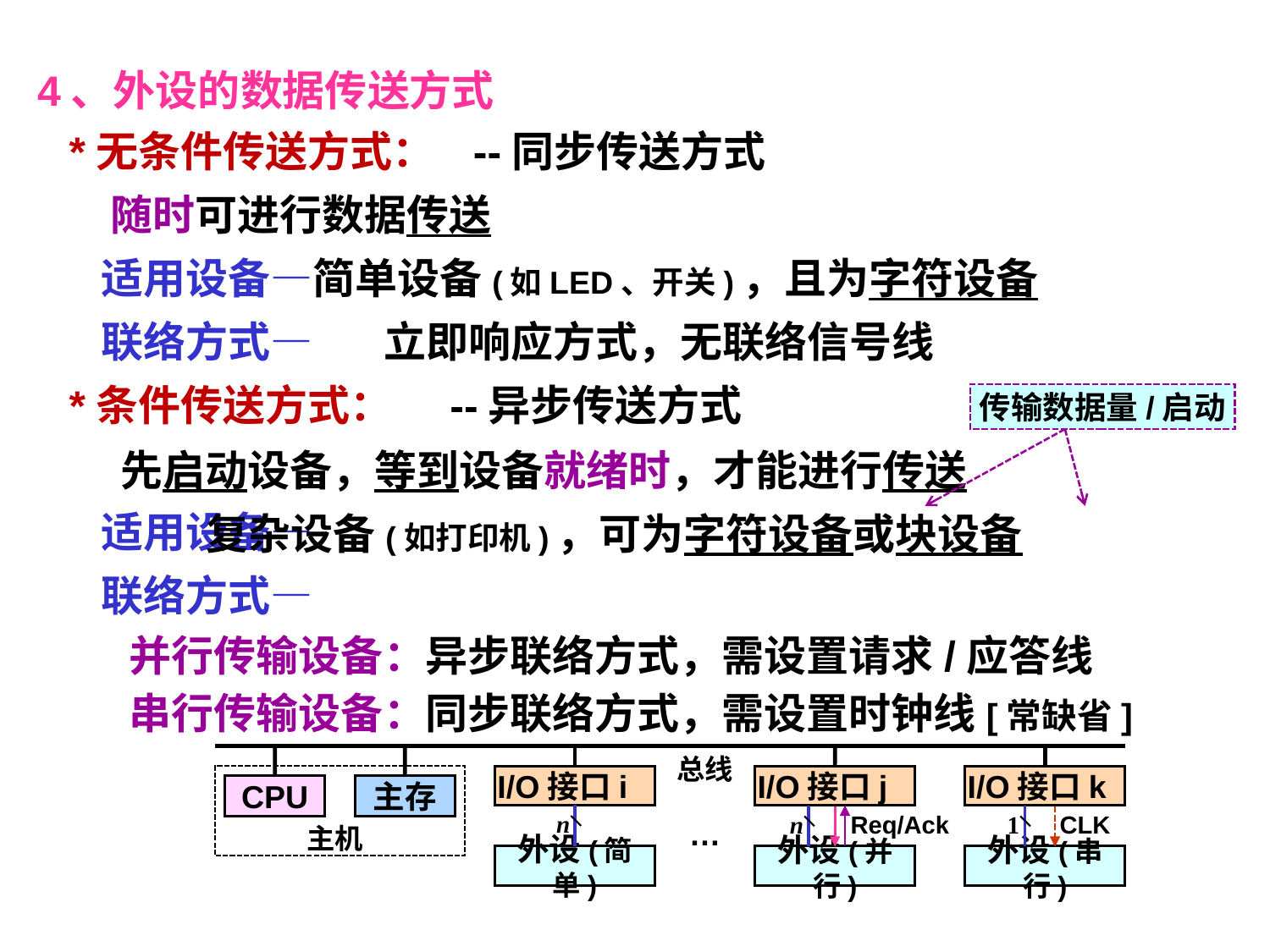

4、外设的数据传送方式
   *无条件传送方式：   --同步传送方式
       随时可进行数据传送
      适用设备—简单设备(如LED、开关)，且为字符设备
      联络方式—
   *条件传送方式：     --异步传送方式

      适用设备—
      联络方式—
立即响应方式，无联络信号线
传输数据量/启动
       先启动设备，等到设备就绪时，才能进行传送
                复杂设备(如打印机)，可为字符设备或块设备
         并行传输设备：异步联络方式，需设置请求/应答线
         串行传输设备：同步联络方式，需设置时钟线[常缺省]
总线

I/O接口j
I/O接口k
I/O接口i
CPU
主存
n
…
主机
外设(简单)
Req/Ack
CLK
n
1
外设(并行)
外设(串行)
10